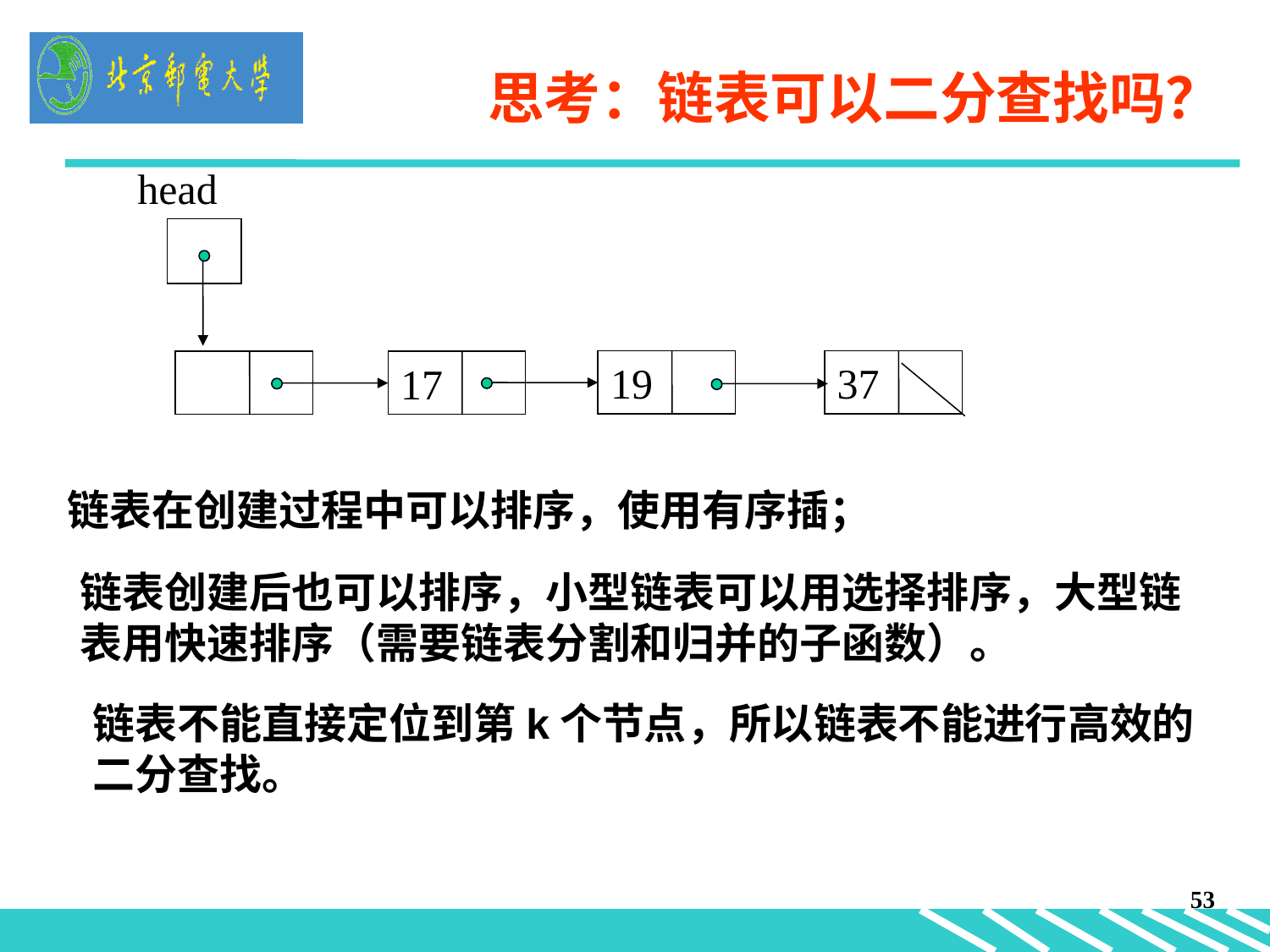

思考：链表可以二分查找吗？
head

19

17

37

链表在创建过程中可以排序，使用有序插；
链表创建后也可以排序，小型链表可以用选择排序，大型链表用快速排序（需要链表分割和归并的子函数）。
链表不能直接定位到第k个节点，所以链表不能进行高效的二分查找。
53